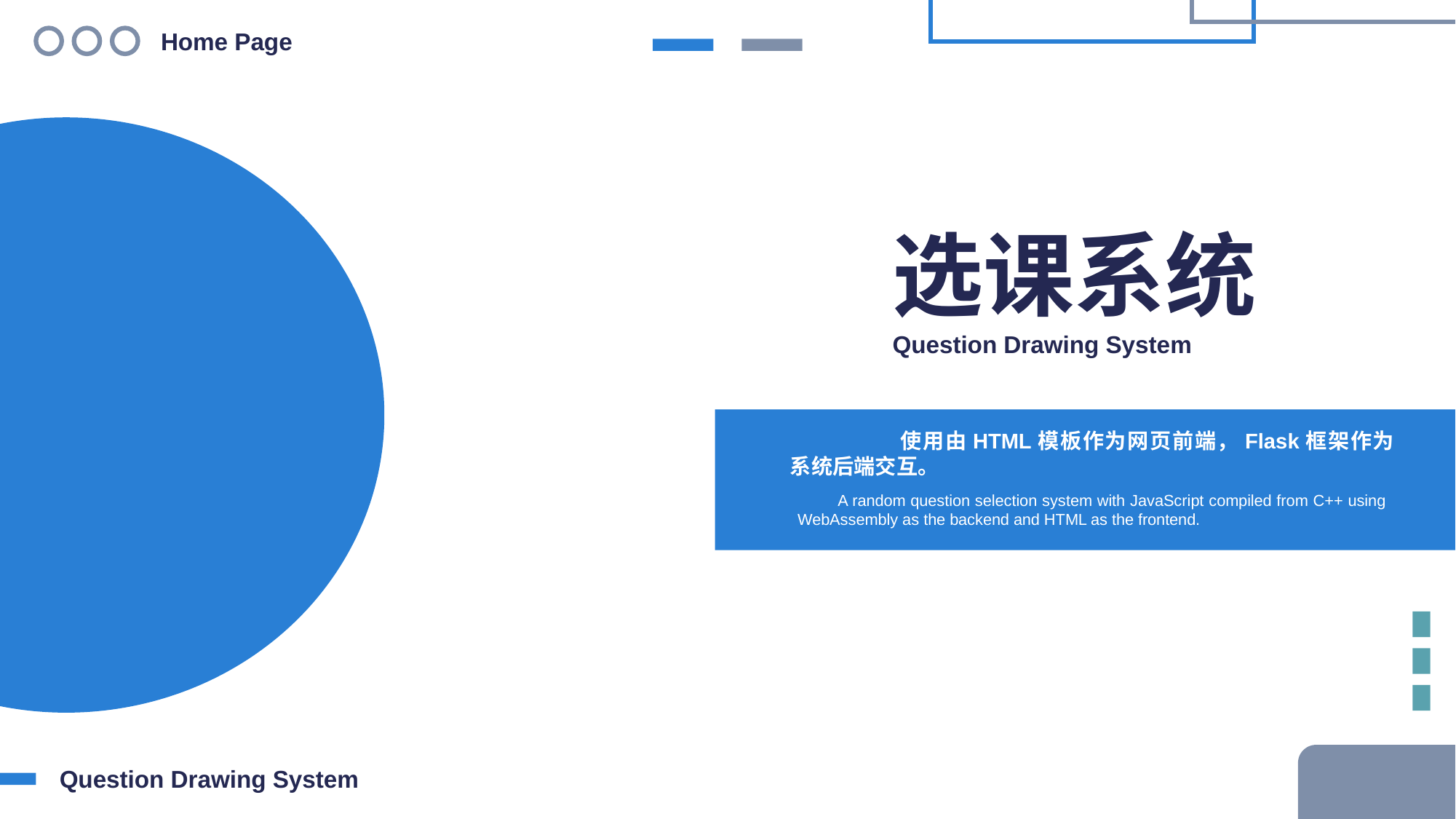

Home Page

选课系统
Question Drawing System

	使用由HTML模板作为网页前端，Flask框架作为系统后端交互。
        A random question selection system with JavaScript compiled from C++ using WebAssembly as the backend and HTML as the frontend.

Question Drawing System